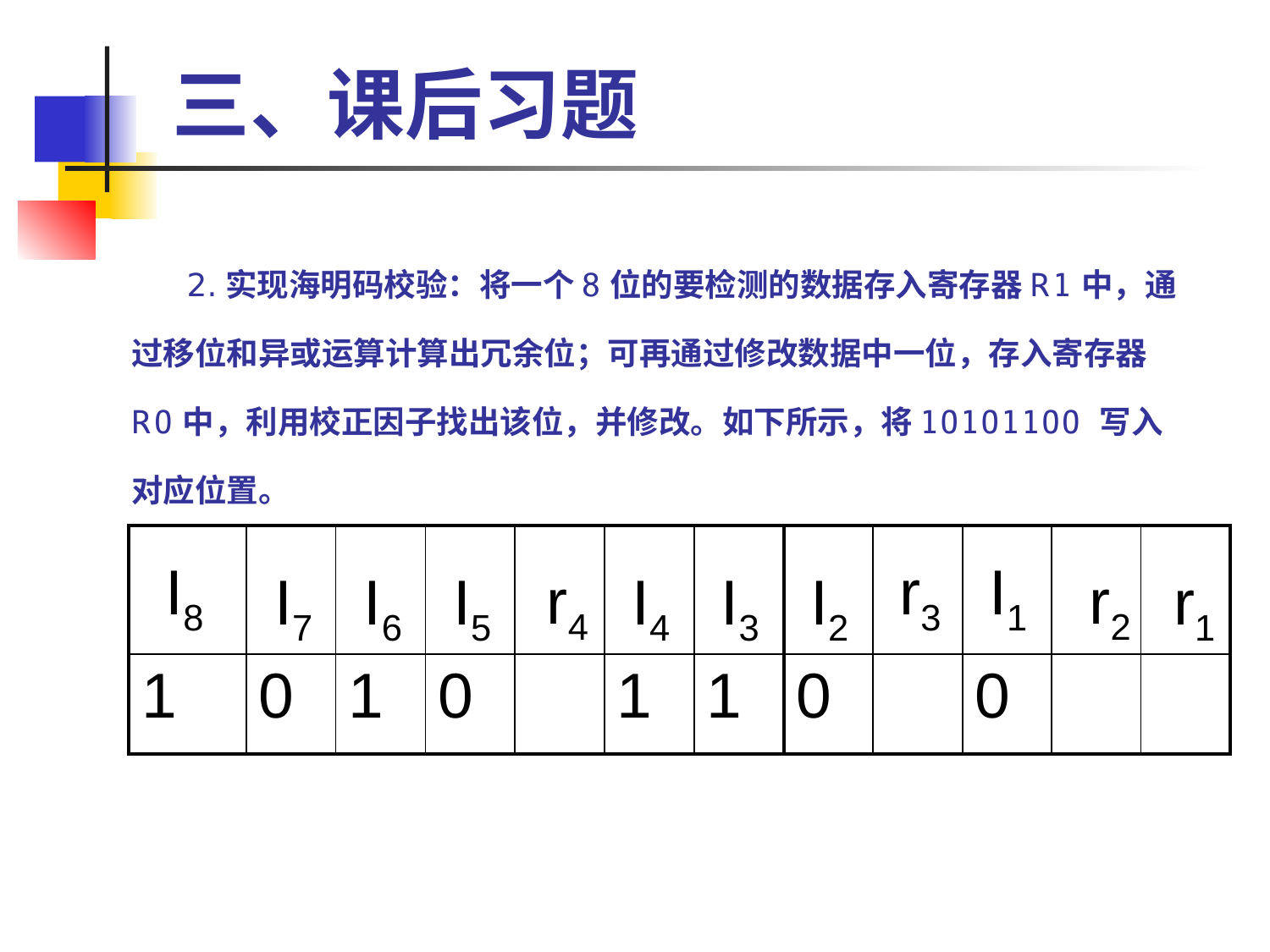

三、课后习题
      2.实现海明码校验：将一个8位的要检测的数据存入寄存器R1中，通过移位和异或运算计算出冗余位；可再通过修改数据中一位，存入寄存器R0中，利用校正因子找出该位，并修改。如下所示，将10101100 写入对应位置。
|  |  |  |  |  |  |  |
| --- | --- | --- | --- | --- | --- | --- |
| 1 | 0 | 1 | 0 |  | 1 | 1 |
|  |  |  |  |  |
| --- | --- | --- | --- | --- |
| 0 |  | 0 |  |  |
I8
r3
I1
r4
r2
I7
I6
I5
I4
I3
I2
r1

16